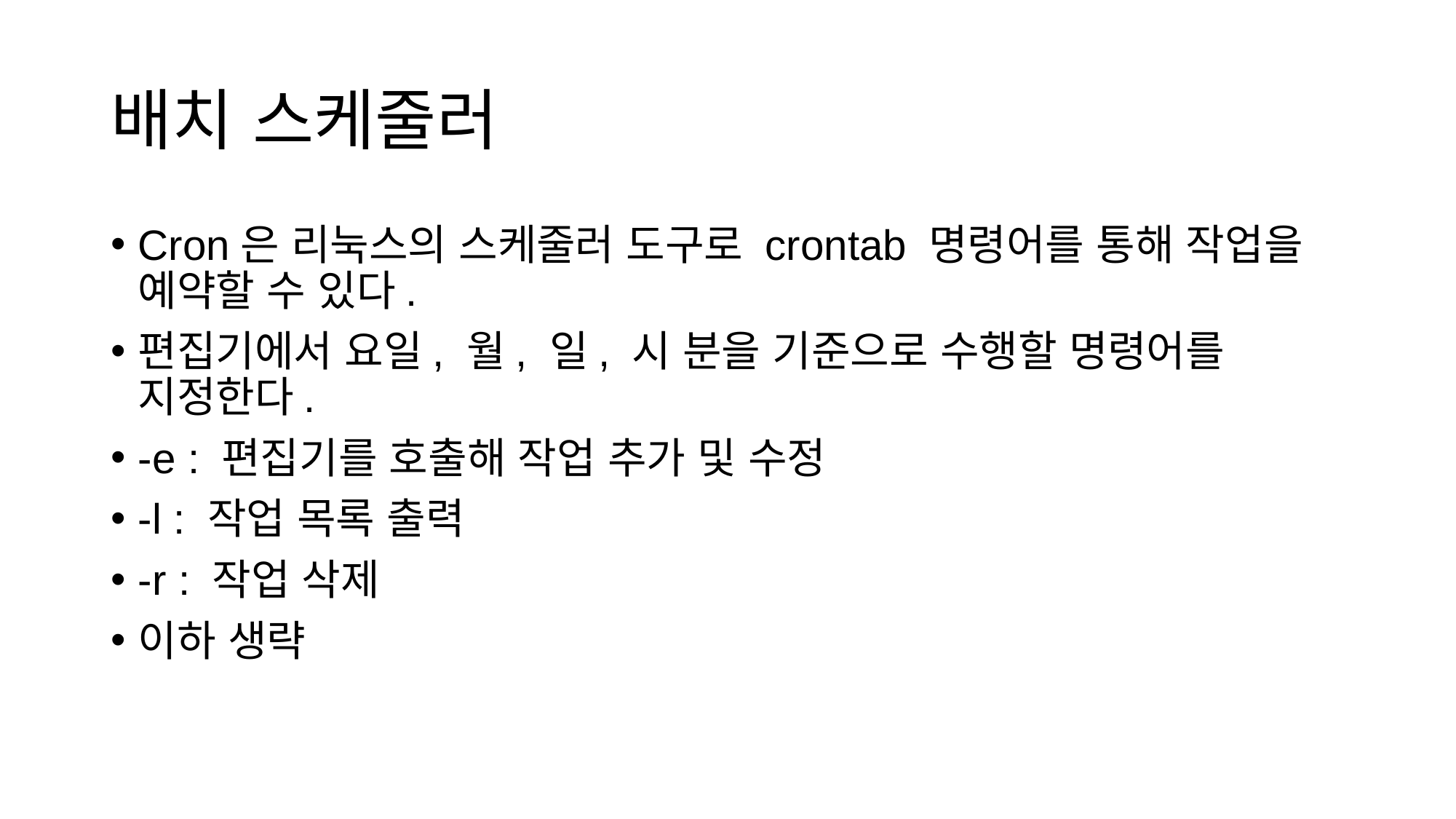

# 배치 스케줄러
Cron은 리눅스의 스케줄러 도구로 crontab 명령어를 통해 작업을 예약할 수 있다.
편집기에서 요일, 월, 일, 시 분을 기준으로 수행할 명령어를 지정한다.
-e : 편집기를 호출해 작업 추가 및 수정
-l : 작업 목록 출력
-r : 작업 삭제
이하 생략